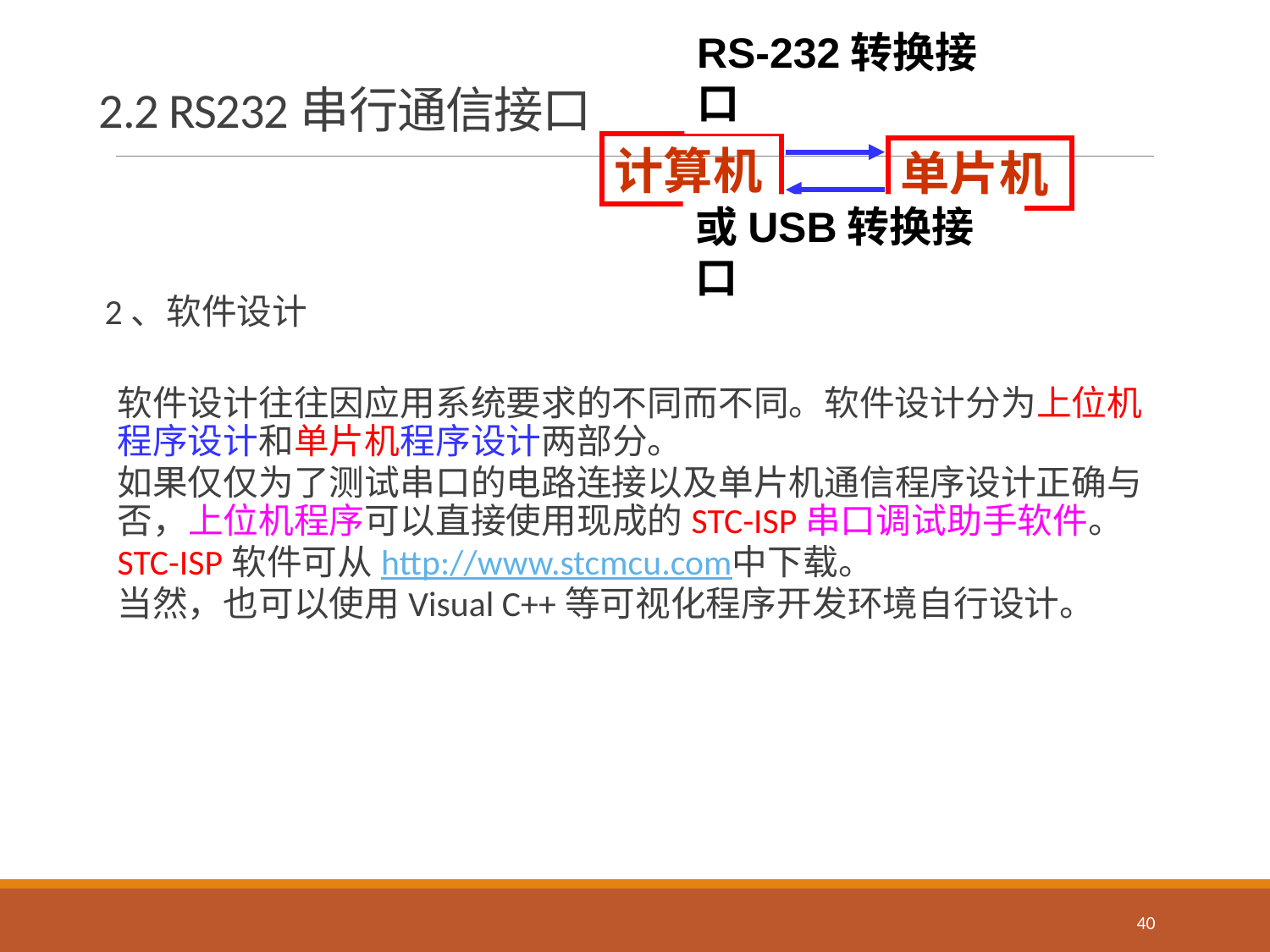

RS-232转换接口
# 2.2 RS232串行通信接口
计算机
单片机
或USB转换接口
2、软件设计
软件设计往往因应用系统要求的不同而不同。软件设计分为上位机程序设计和单片机程序设计两部分。
如果仅仅为了测试串口的电路连接以及单片机通信程序设计正确与否，上位机程序可以直接使用现成的STC-ISP串口调试助手软件。
STC-ISP软件可从http://www.stcmcu.com中下载。
当然，也可以使用Visual C++等可视化程序开发环境自行设计。

40